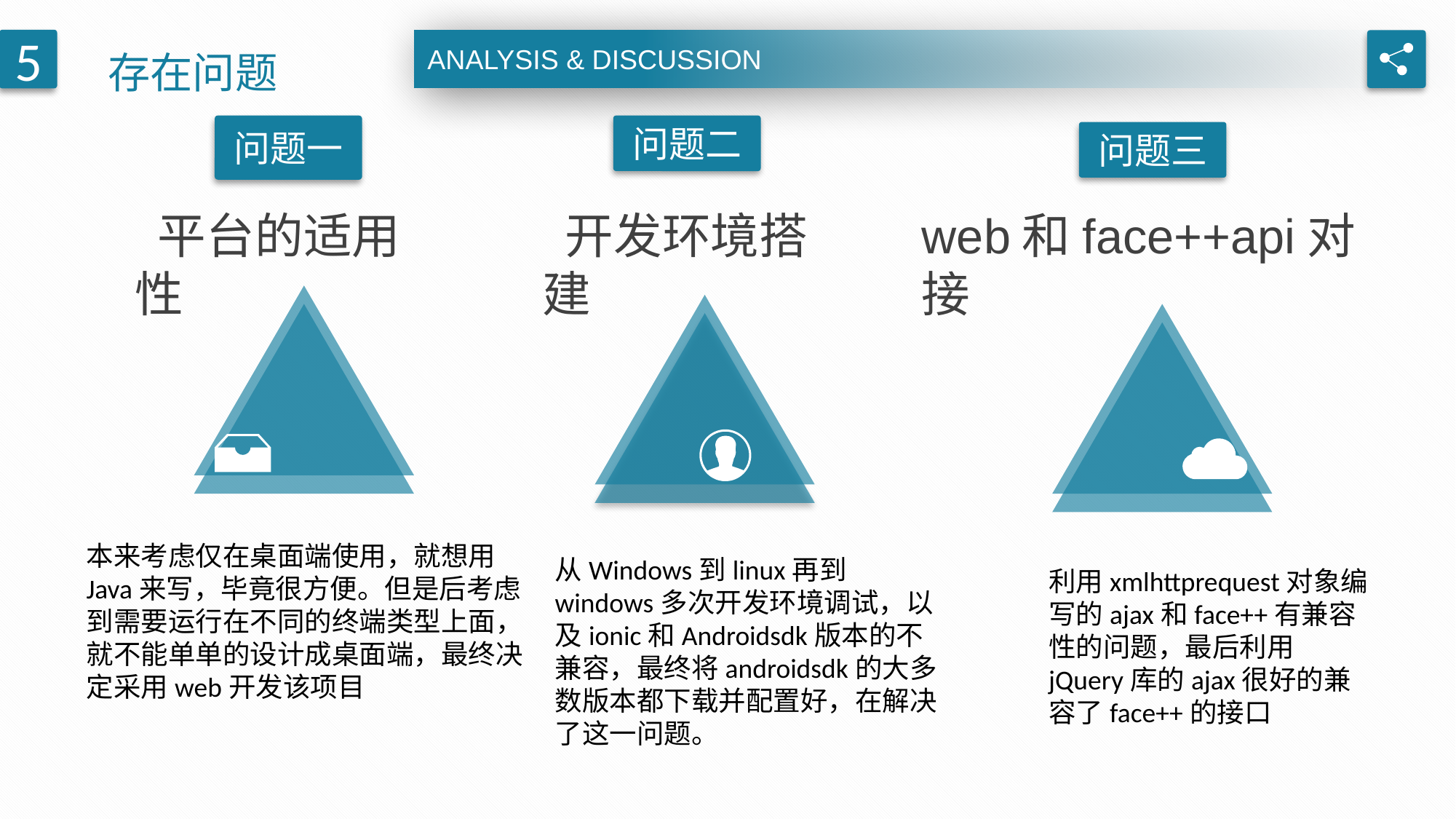

存在问题
5

ANALYSIS & DISCUSSION

问题一
问题二
问题三
web和face++api对接
 开发环境搭建
 平台的适用性

本来考虑仅在桌面端使用，就想用Java来写，毕竟很方便。但是后考虑到需要运行在不同的终端类型上面，就不能单单的设计成桌面端，最终决定采用web开发该项目

从Windows到linux再到windows多次开发环境调试，以及ionic和Androidsdk版本的不兼容，最终将androidsdk的大多数版本都下载并配置好，在解决了这一问题。
利用xmlhttprequest对象编写的ajax和face++有兼容性的问题，最后利用jQuery库的ajax很好的兼容了face++的接口